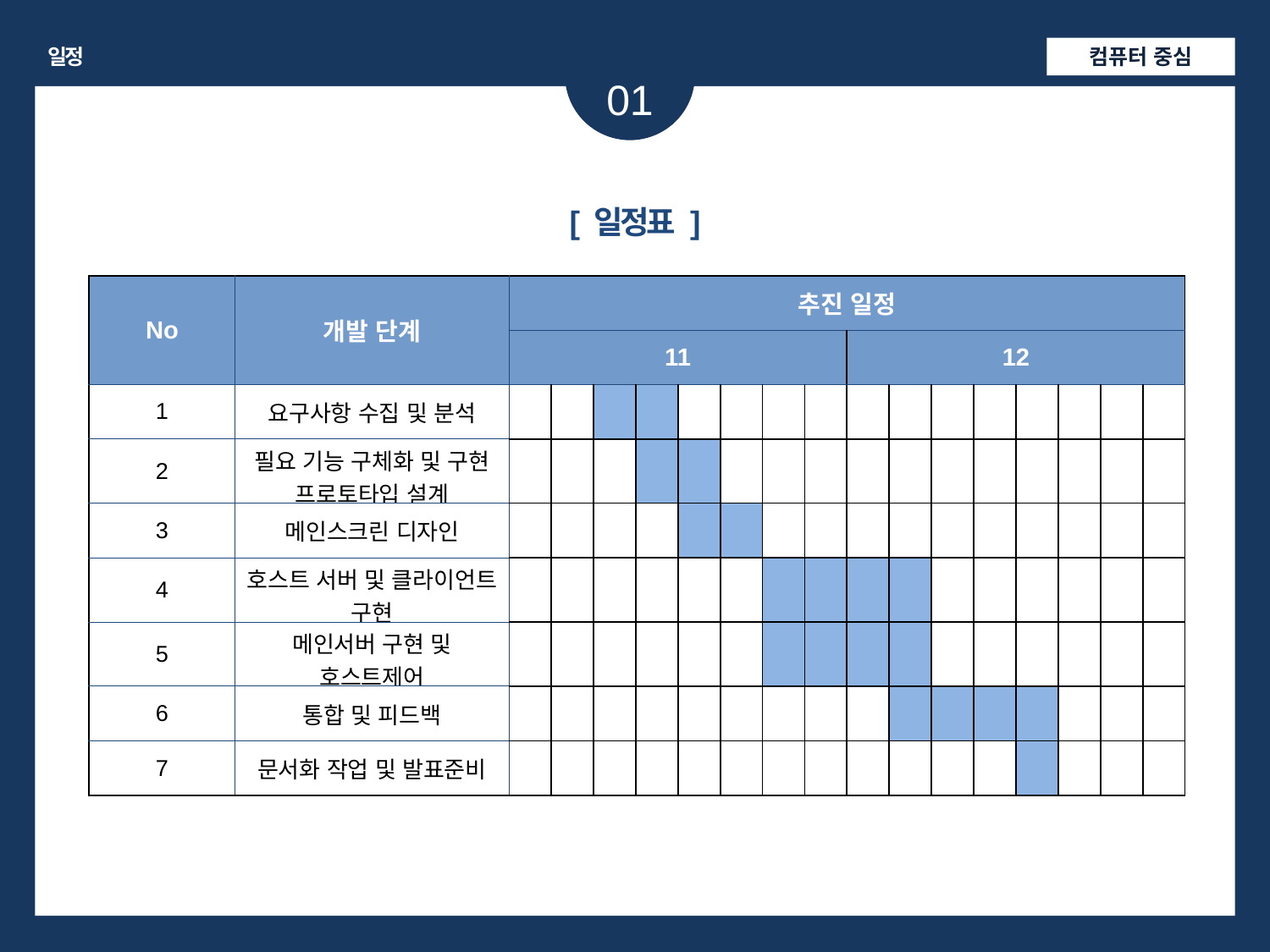

일정
시스템 프로그래밍
컴퓨터 중심
01

[ 일정표 ]
| No | 개발 단계 | 추진 일정 |  |  |  |  |  |  |  |  |  |  |  |  |  |  |  |
| --- | --- | --- | --- | --- | --- | --- | --- | --- | --- | --- | --- | --- | --- | --- | --- | --- | --- |
|  |  | 11 |  |  |  |  |  |  |  | 12 |  |  |  |  |  |  |  |
| 1 | 요구사항 수집 및 분석 |  |  |  |  |  |  |  |  |  |  |  |  |  |  |  |  |
| 2 | 필요 기능 구체화 및 구현 프로토타입 설계 |  |  |  |  |  |  |  |  |  |  |  |  |  |  |  |  |
| 3 | 메인스크린 디자인 |  |  |  |  |  |  |  |  |  |  |  |  |  |  |  |  |
| 4 | 호스트 서버 및 클라이언트 구현 |  |  |  |  |  |  |  |  |  |  |  |  |  |  |  |  |
| 5 | 메인서버 구현 및 호스트제어 |  |  |  |  |  |  |  |  |  |  |  |  |  |  |  |  |
| 6 | 통합 및 피드백 |  |  |  |  |  |  |  |  |  |  |  |  |  |  |  |  |
| 7 | 문서화 작업 및 발표준비 |  |  |  |  |  |  |  |  |  |  |  |  |  |  |  |  |